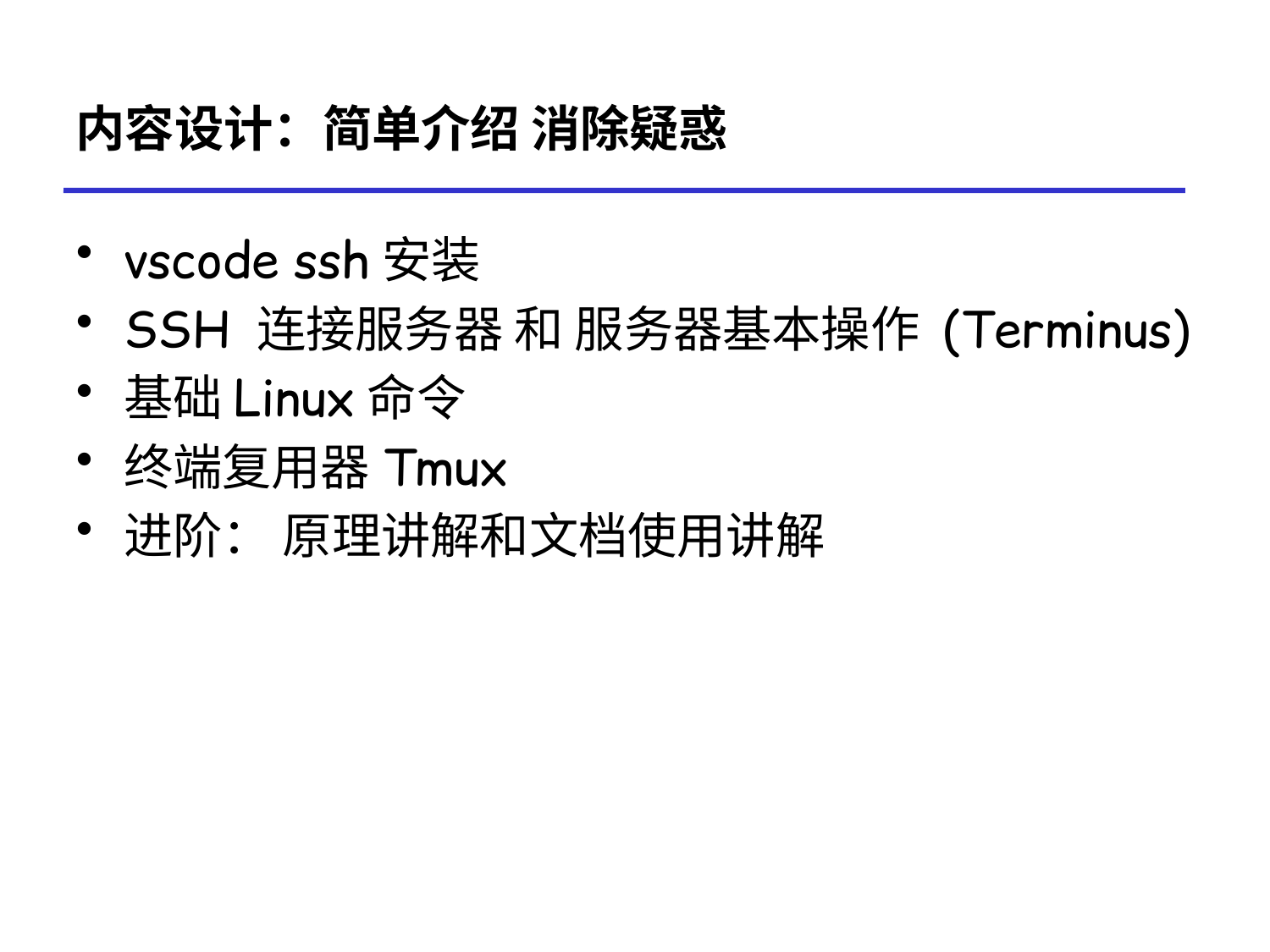

# 内容设计：简单介绍 消除疑惑
vscode ssh安装
SSH 连接服务器 和 服务器基本操作 (Terminus)
基础Linux命令
终端复用器Tmux
进阶： 原理讲解和文档使用讲解